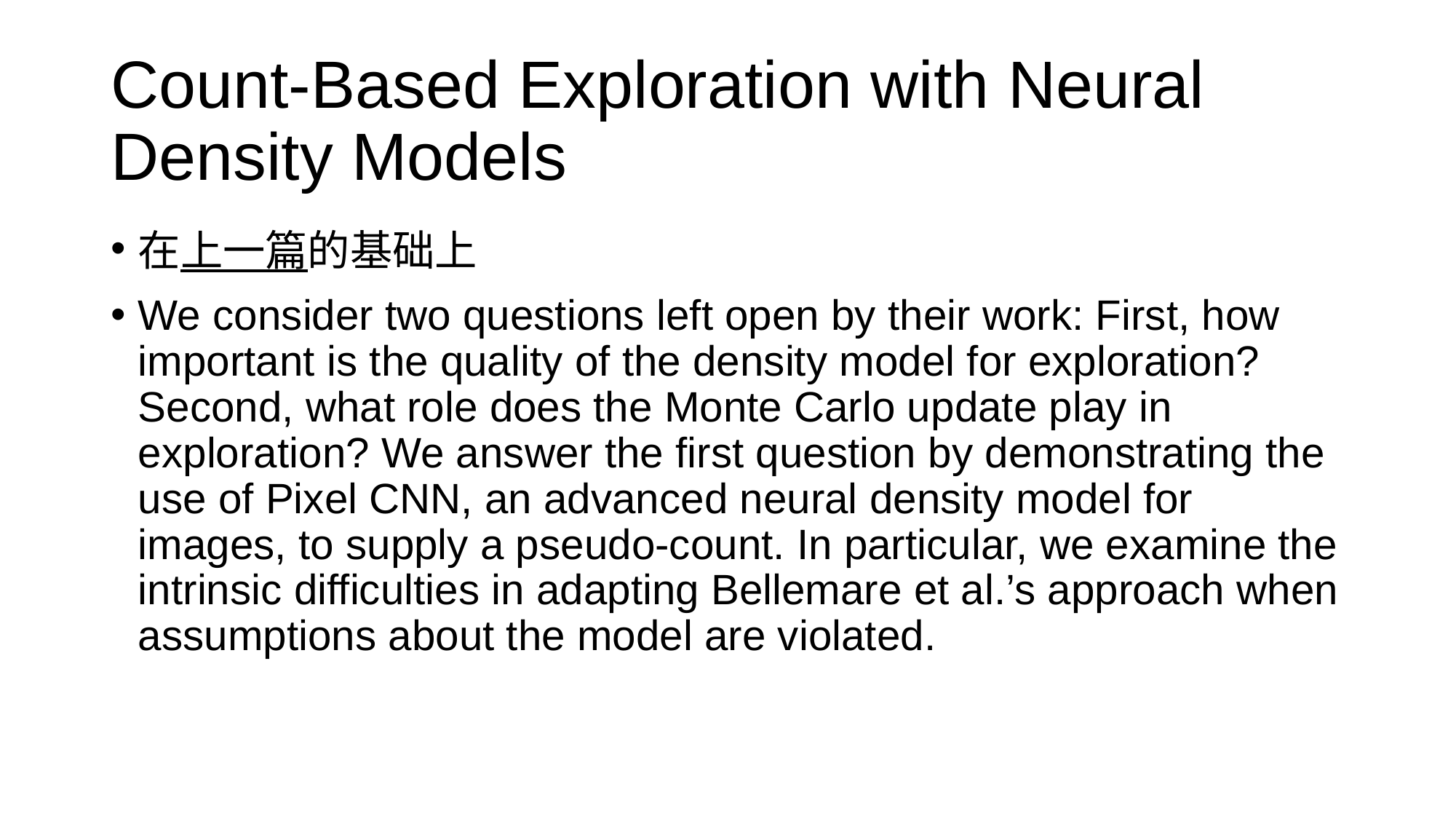

# Count-Based Exploration with Neural Density Models
在上一篇的基础上
We consider two questions left open by their work: First, how important is the quality of the density model for exploration?
Second, what role does the Monte Carlo update play in exploration? We answer the first question by demonstrating the use of Pixel CNN, an advanced neural density model for images, to supply a pseudo-count. In particular, we examine the intrinsic difficulties in adapting Bellemare et al.’s approach when assumptions about the model are violated.